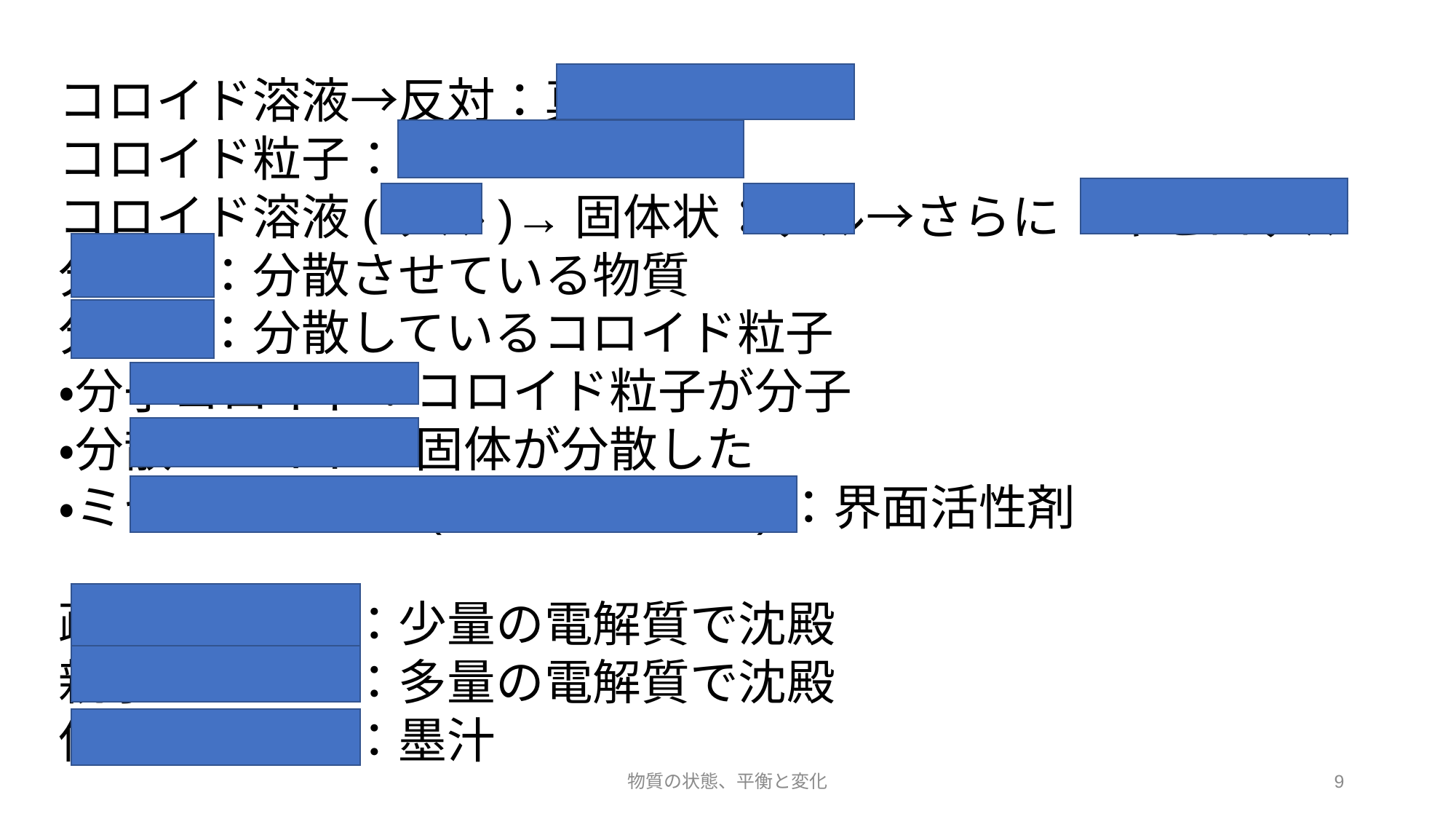

コロイド溶液→反対：真の溶液
コロイド粒子：10^-9~10^-7m
コロイド溶液(ゾル)→固体状：ゲル→さらに：キセロゲル
分散媒：分散させている物質
分散質：分散しているコロイド粒子
・分子コロイド：コロイド粒子が分子
・分散コロイド：固体が分散した
・ミセルコロイド(会合コロイド)：界面活性剤

疎水コロイド：少量の電解質で沈殿
親水コロイド：多量の電解質で沈殿
保護コロイド：墨汁

物質の状態、平衡と変化
9